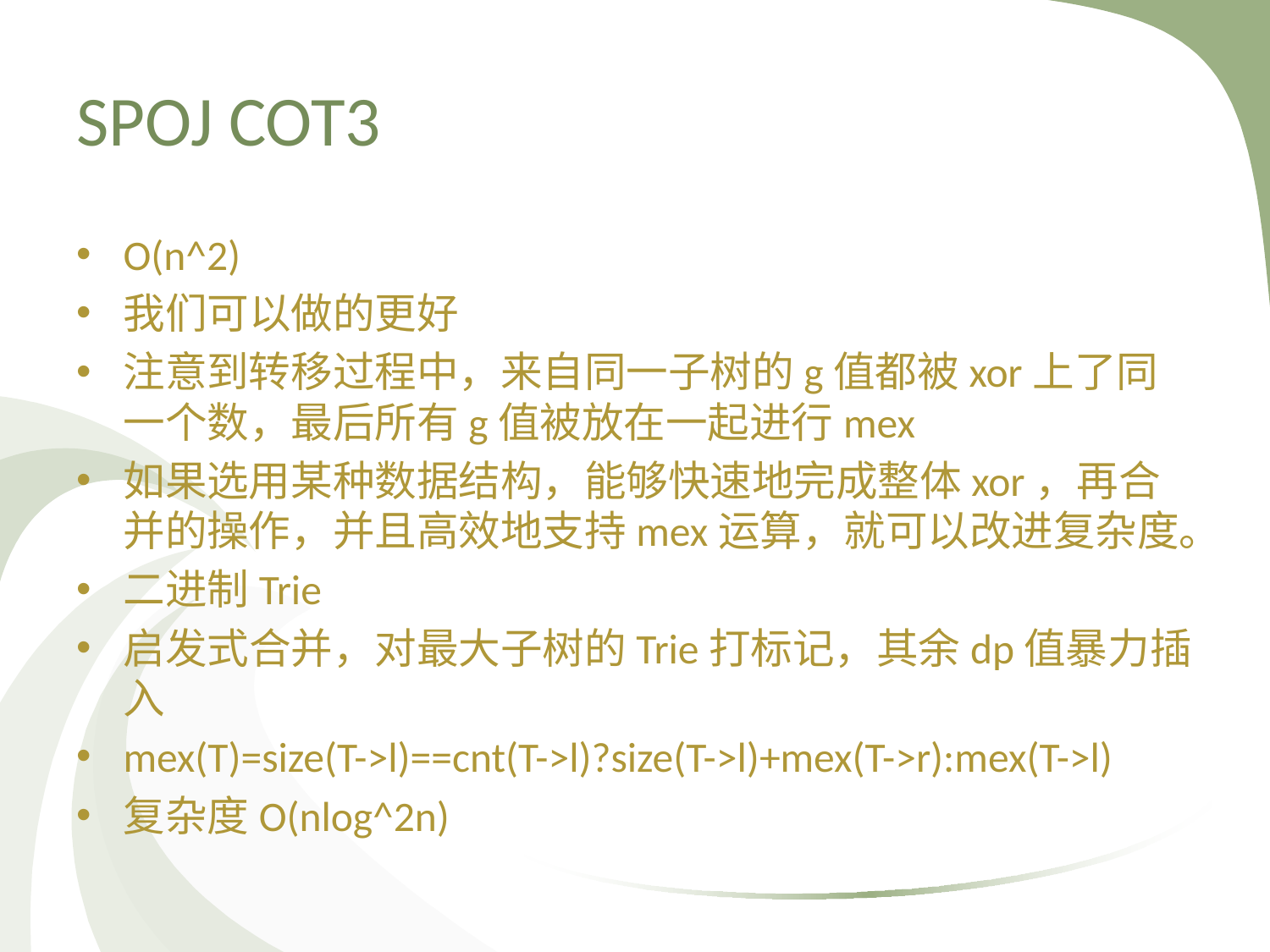

# SPOJ COT3
O(n^2)
我们可以做的更好
注意到转移过程中，来自同一子树的g值都被xor上了同一个数，最后所有g值被放在一起进行mex
如果选用某种数据结构，能够快速地完成整体xor，再合并的操作，并且高效地支持mex运算，就可以改进复杂度。
二进制Trie
启发式合并，对最大子树的Trie打标记，其余dp值暴力插入
mex(T)=size(T->l)==cnt(T->l)?size(T->l)+mex(T->r):mex(T->l)
复杂度O(nlog^2n)